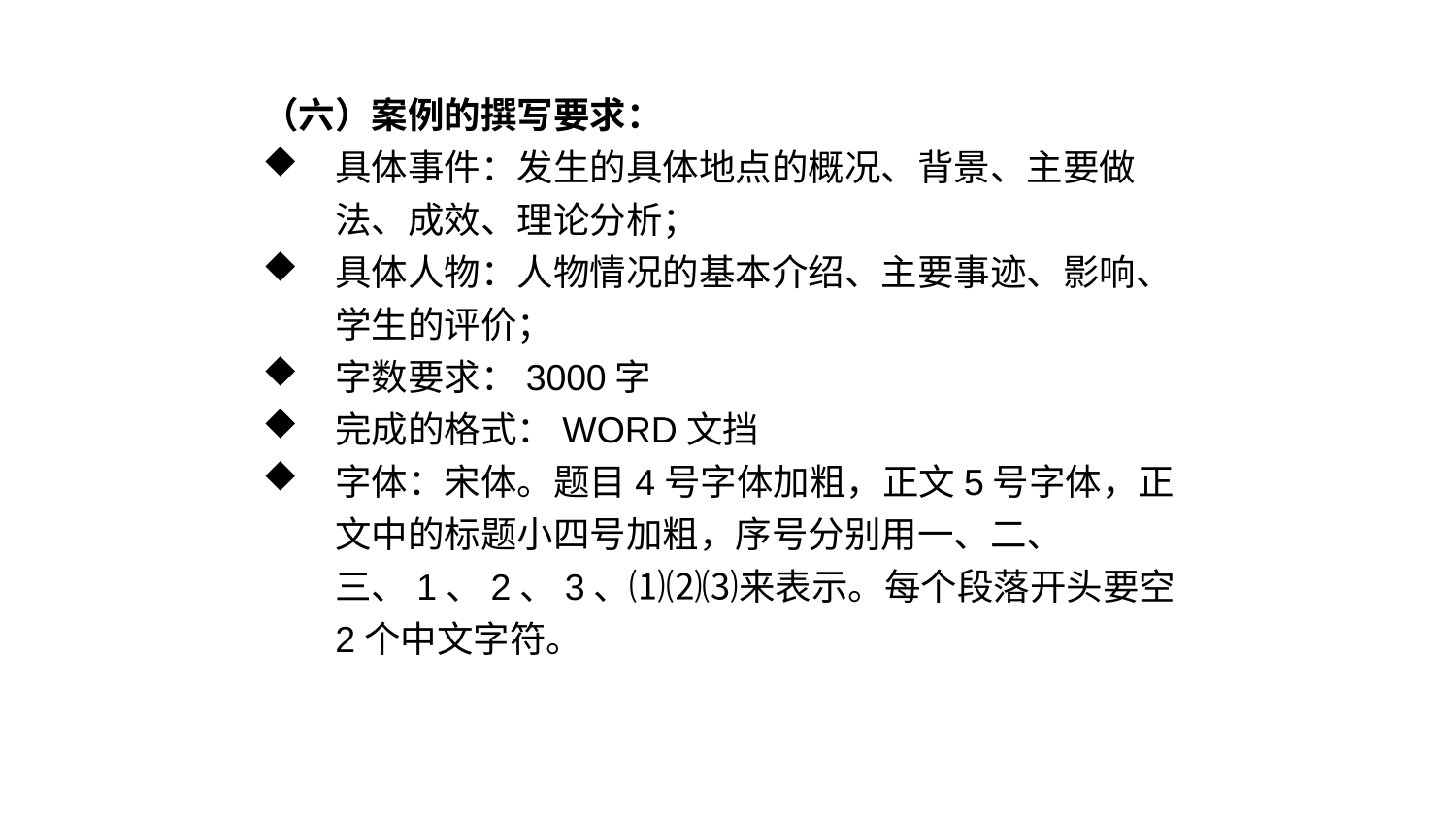

（六）案例的撰写要求：
具体事件：发生的具体地点的概况、背景、主要做法、成效、理论分析；
具体人物：人物情况的基本介绍、主要事迹、影响、学生的评价；
字数要求：3000字
完成的格式：WORD文挡
字体：宋体。题目4号字体加粗，正文5号字体，正文中的标题小四号加粗，序号分别用一、二、三、1、2、3、⑴⑵⑶来表示。每个段落开头要空2个中文字符。